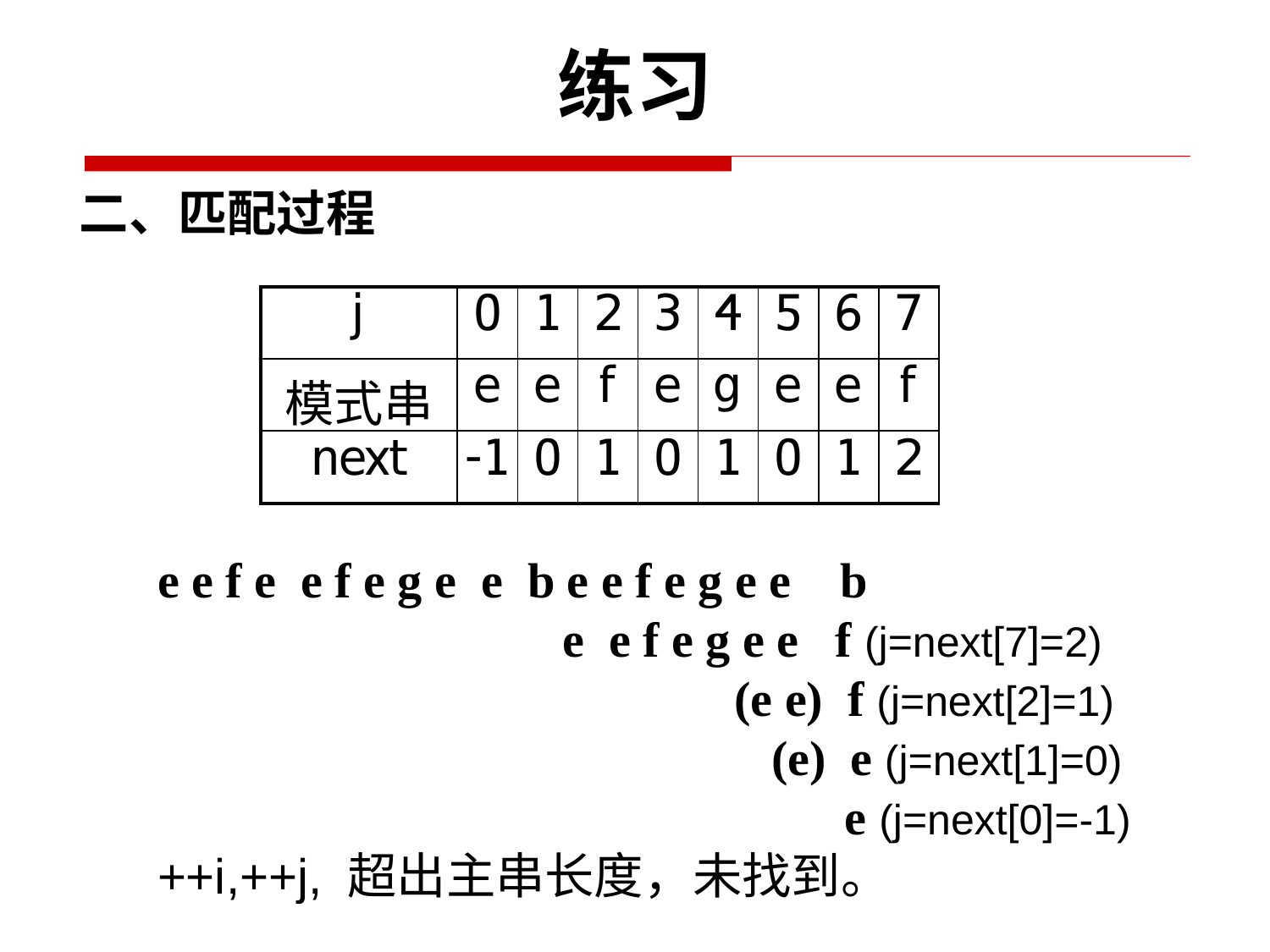

练习
  二、匹配过程
| j | 0 | 1 | 2 | 3 | 4 | 5 | 6 | 7 |
| --- | --- | --- | --- | --- | --- | --- | --- | --- |
| 模式串 | e | e | f | e | g | e | e | f |
| next | -1 | 0 | 1 | 0 | 1 | 0 | 1 | 2 |
e e f e  e f e g e  e  b e e f e g e e    b
                                 e  e f e g e e   f (j=next[7]=2)
                                               (e e)  f (j=next[2]=1)
                                                  (e)  e (j=next[1]=0)
                                                        e (j=next[0]=-1)
++i,++j, 超出主串长度，未找到。